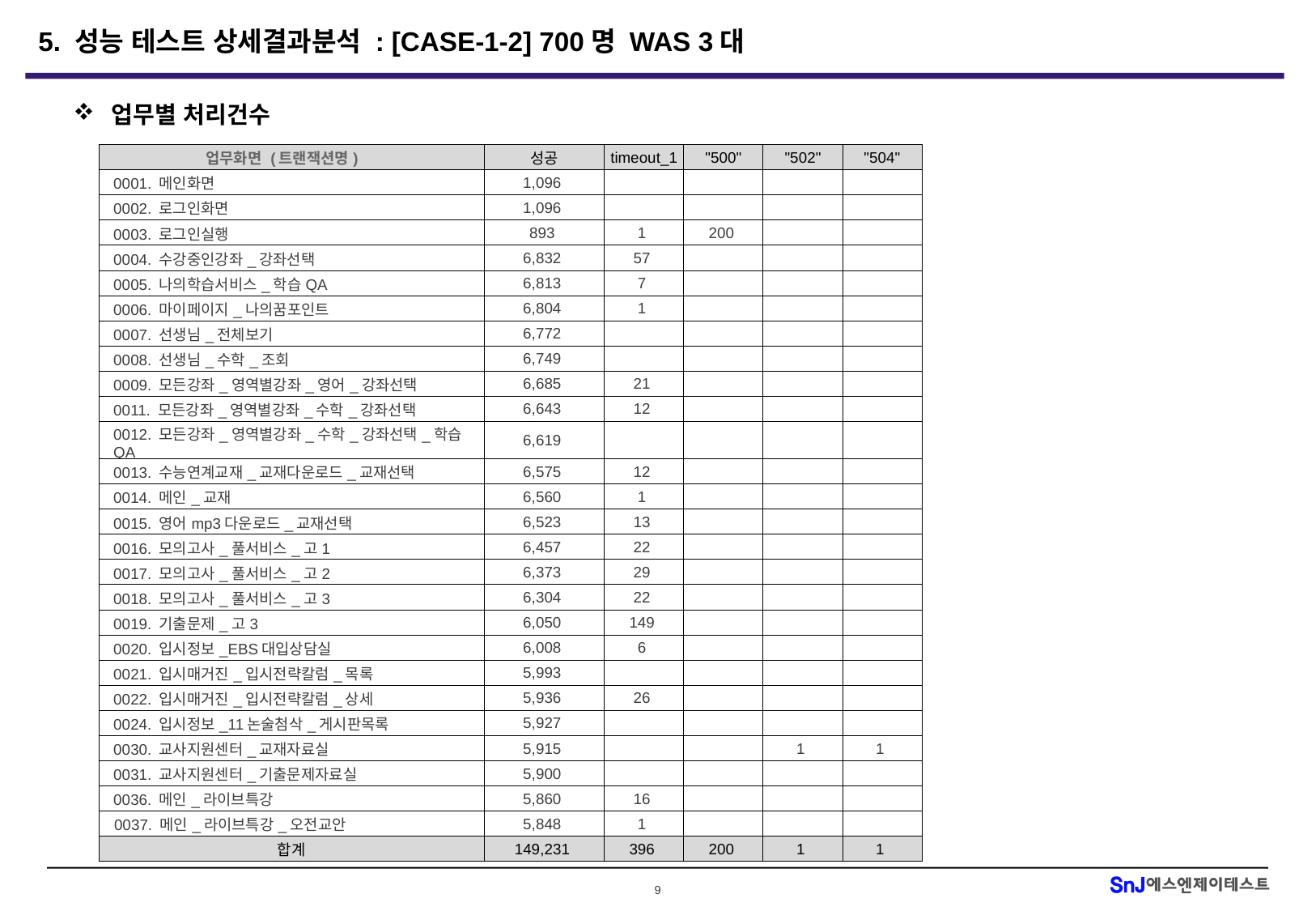

5. 성능 테스트 상세결과분석 : [CASE-1-2] 700명 WAS 3대
업무별 처리건수
| 업무화면 (트랜잭션명) | 성공 | timeout\_1 | "500" | "502" | "504" |
| --- | --- | --- | --- | --- | --- |
| 0001. 메인화면 | 1,096 |  |  |  |  |
| 0002. 로그인화면 | 1,096 |  |  |  |  |
| 0003. 로그인실행 | 893 | 1 | 200 |  |  |
| 0004. 수강중인강좌\_강좌선택 | 6,832 | 57 |  |  |  |
| 0005. 나의학습서비스\_학습QA | 6,813 | 7 |  |  |  |
| 0006. 마이페이지\_나의꿈포인트 | 6,804 | 1 |  |  |  |
| 0007. 선생님\_전체보기 | 6,772 |  |  |  |  |
| 0008. 선생님\_수학\_조회 | 6,749 |  |  |  |  |
| 0009. 모든강좌\_영역별강좌\_영어\_강좌선택 | 6,685 | 21 |  |  |  |
| 0011. 모든강좌\_영역별강좌\_수학\_강좌선택 | 6,643 | 12 |  |  |  |
| 0012. 모든강좌\_영역별강좌\_수학\_강좌선택\_학습QA | 6,619 |  |  |  |  |
| 0013. 수능연계교재\_교재다운로드\_교재선택 | 6,575 | 12 |  |  |  |
| 0014. 메인\_교재 | 6,560 | 1 |  |  |  |
| 0015. 영어mp3다운로드\_교재선택 | 6,523 | 13 |  |  |  |
| 0016. 모의고사\_풀서비스\_고1 | 6,457 | 22 |  |  |  |
| 0017. 모의고사\_풀서비스\_고2 | 6,373 | 29 |  |  |  |
| 0018. 모의고사\_풀서비스\_고3 | 6,304 | 22 |  |  |  |
| 0019. 기출문제\_고3 | 6,050 | 149 |  |  |  |
| 0020. 입시정보\_EBS대입상담실 | 6,008 | 6 |  |  |  |
| 0021. 입시매거진\_입시전략칼럼\_목록 | 5,993 |  |  |  |  |
| 0022. 입시매거진\_입시전략칼럼\_상세 | 5,936 | 26 |  |  |  |
| 0024. 입시정보\_11논술첨삭\_게시판목록 | 5,927 |  |  |  |  |
| 0030. 교사지원센터\_교재자료실 | 5,915 |  |  | 1 | 1 |
| 0031. 교사지원센터\_기출문제자료실 | 5,900 |  |  |  |  |
| 0036. 메인\_라이브특강 | 5,860 | 16 |  |  |  |
| 0037. 메인\_라이브특강\_오전교안 | 5,848 | 1 |  |  |  |
| 합계 | 149,231 | 396 | 200 | 1 | 1 |